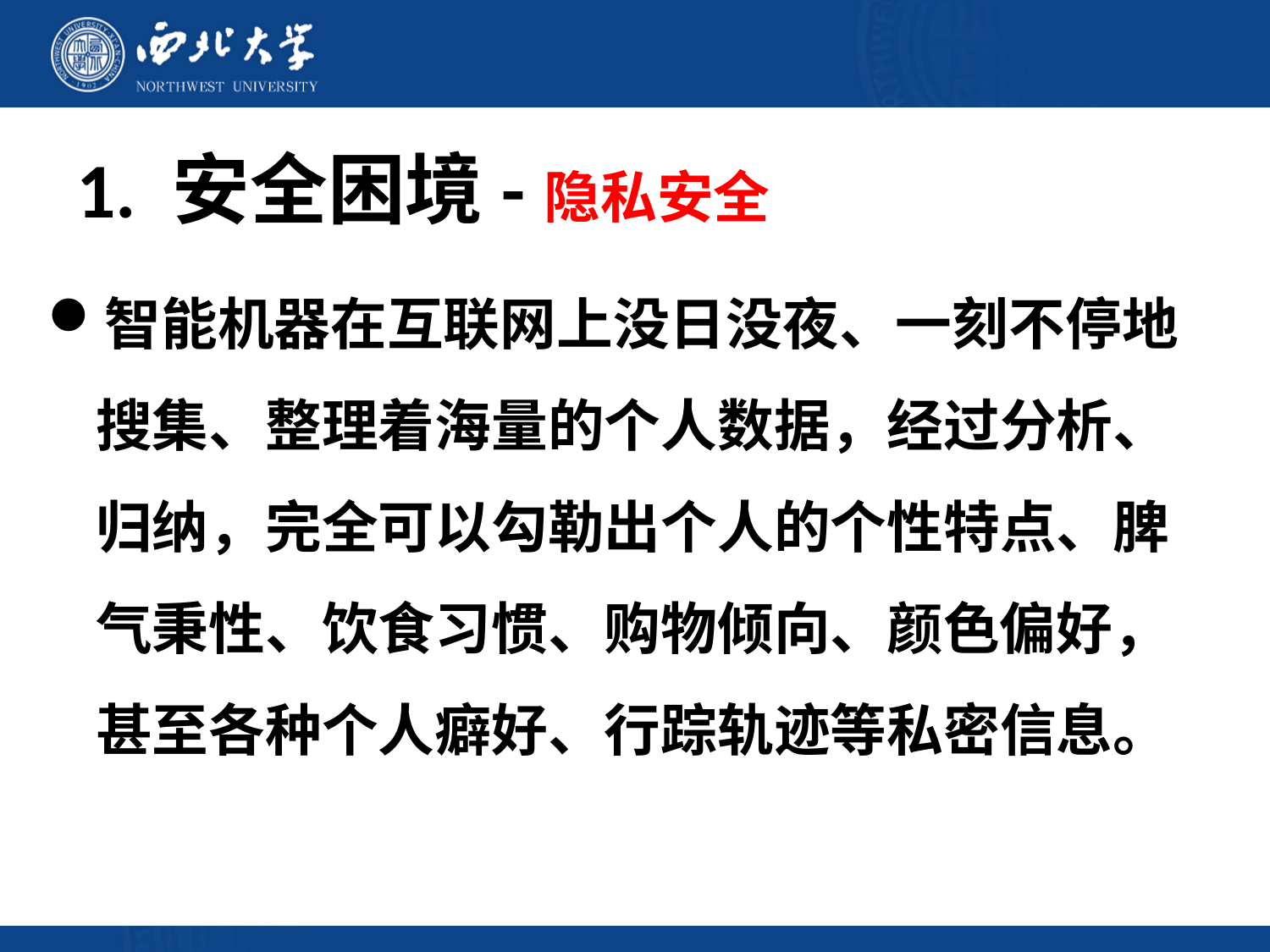

# 1. 安全困境-隐私安全
智能机器在互联网上没日没夜、一刻不停地搜集、整理着海量的个人数据，经过分析、归纳，完全可以勾勒出个人的个性特点、脾气秉性、饮食习惯、购物倾向、颜色偏好，甚至各种个人癖好、行踪轨迹等私密信息。